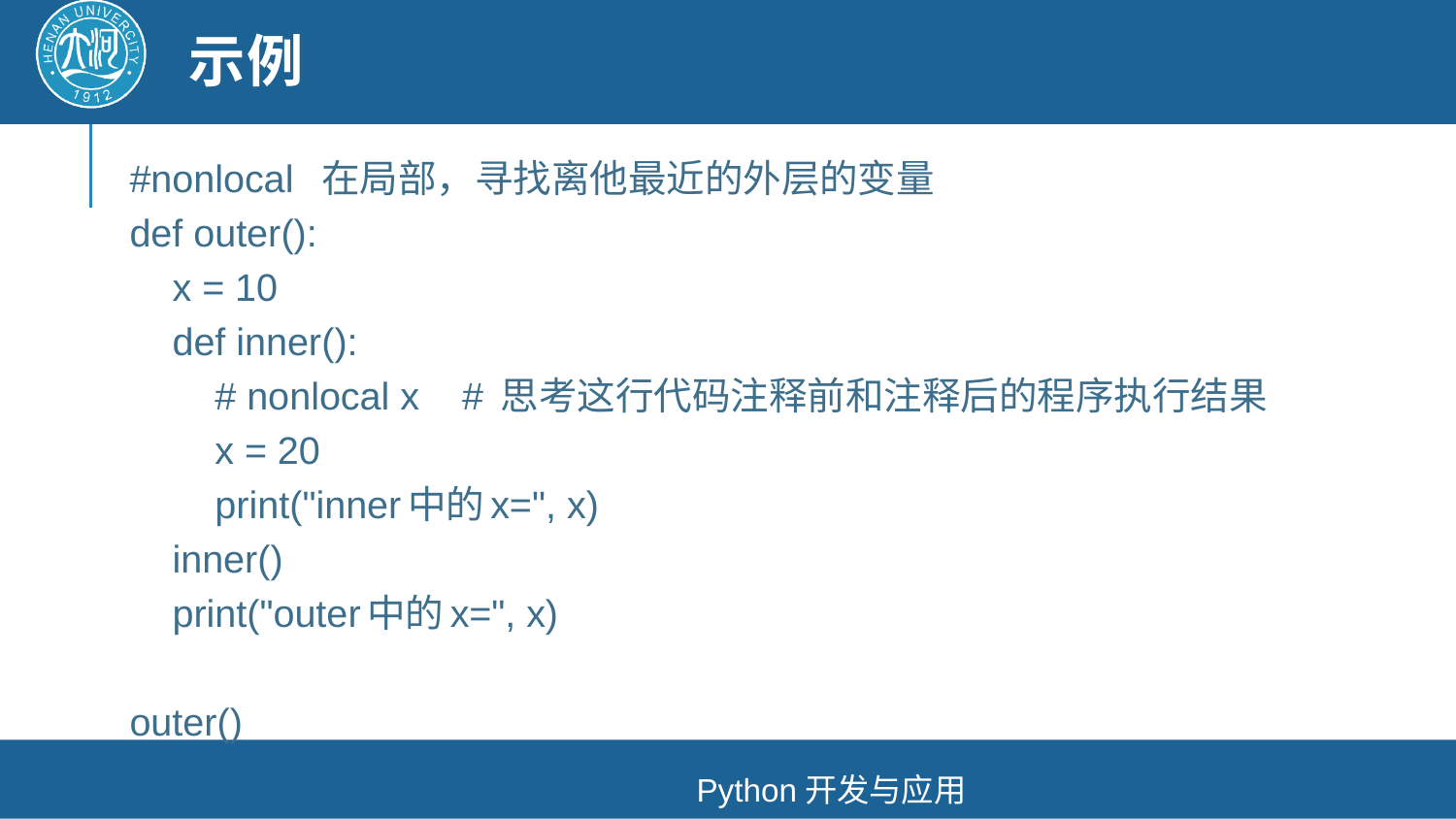

# 示例
#nonlocal  在局部，寻找离他最近的外层的变量
def outer():
    x = 10
    def inner():
        # nonlocal x    # 思考这行代码注释前和注释后的程序执行结果
        x = 20
        print("inner中的x=", x)
    inner()
    print("outer中的x=", x)

outer()

Python开发与应用
18